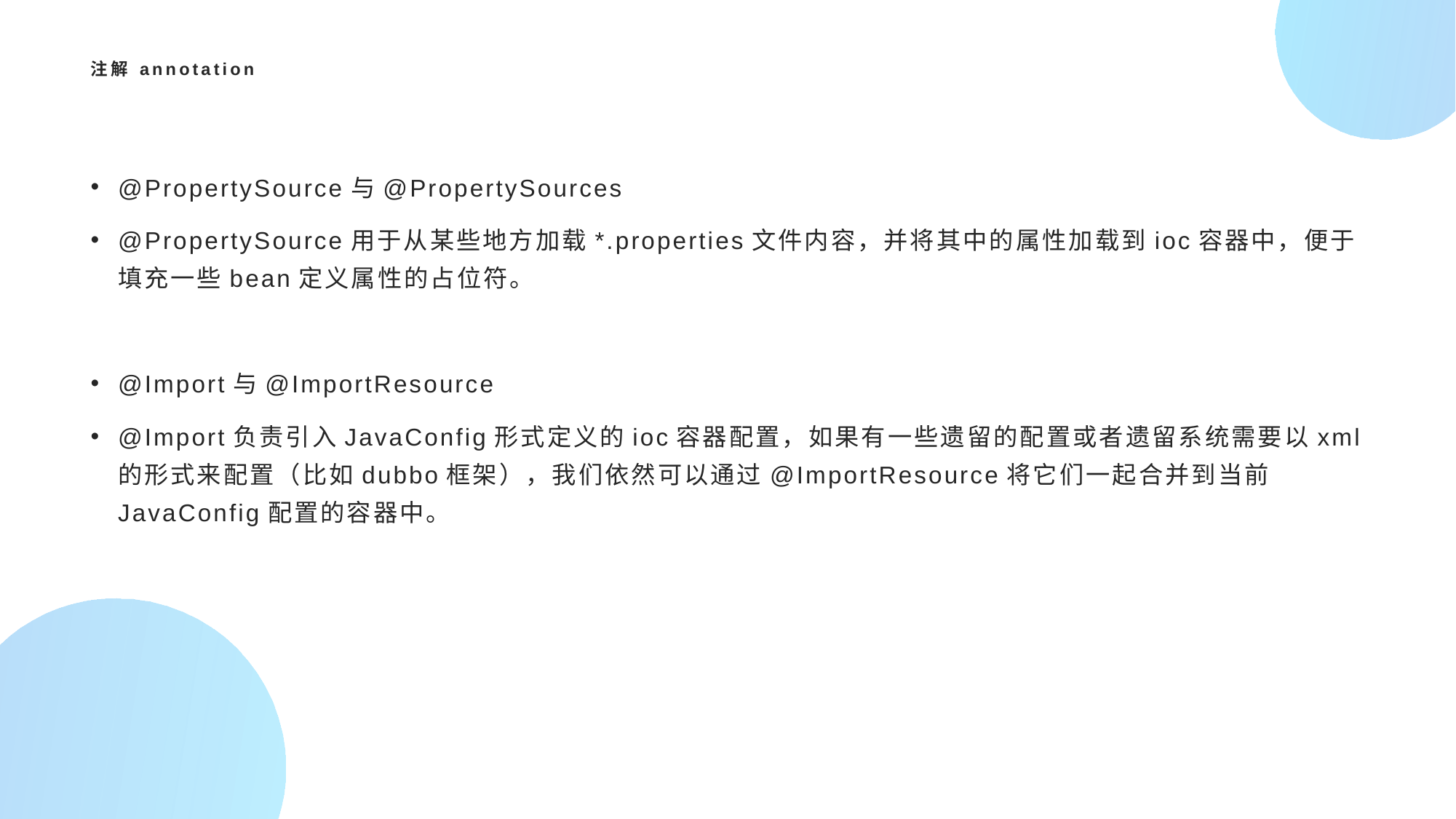

# 注解 annotation

@PropertySource与@PropertySources
@PropertySource用于从某些地方加载*.properties文件内容，并将其中的属性加载到ioc容器中，便于填充一些bean定义属性的占位符。

@Import与@ImportResource
@Import负责引入JavaConfig形式定义的ioc容器配置，如果有一些遗留的配置或者遗留系统需要以xml的形式来配置（比如dubbo框架），我们依然可以通过@ImportResource将它们一起合并到当前JavaConfig配置的容器中。